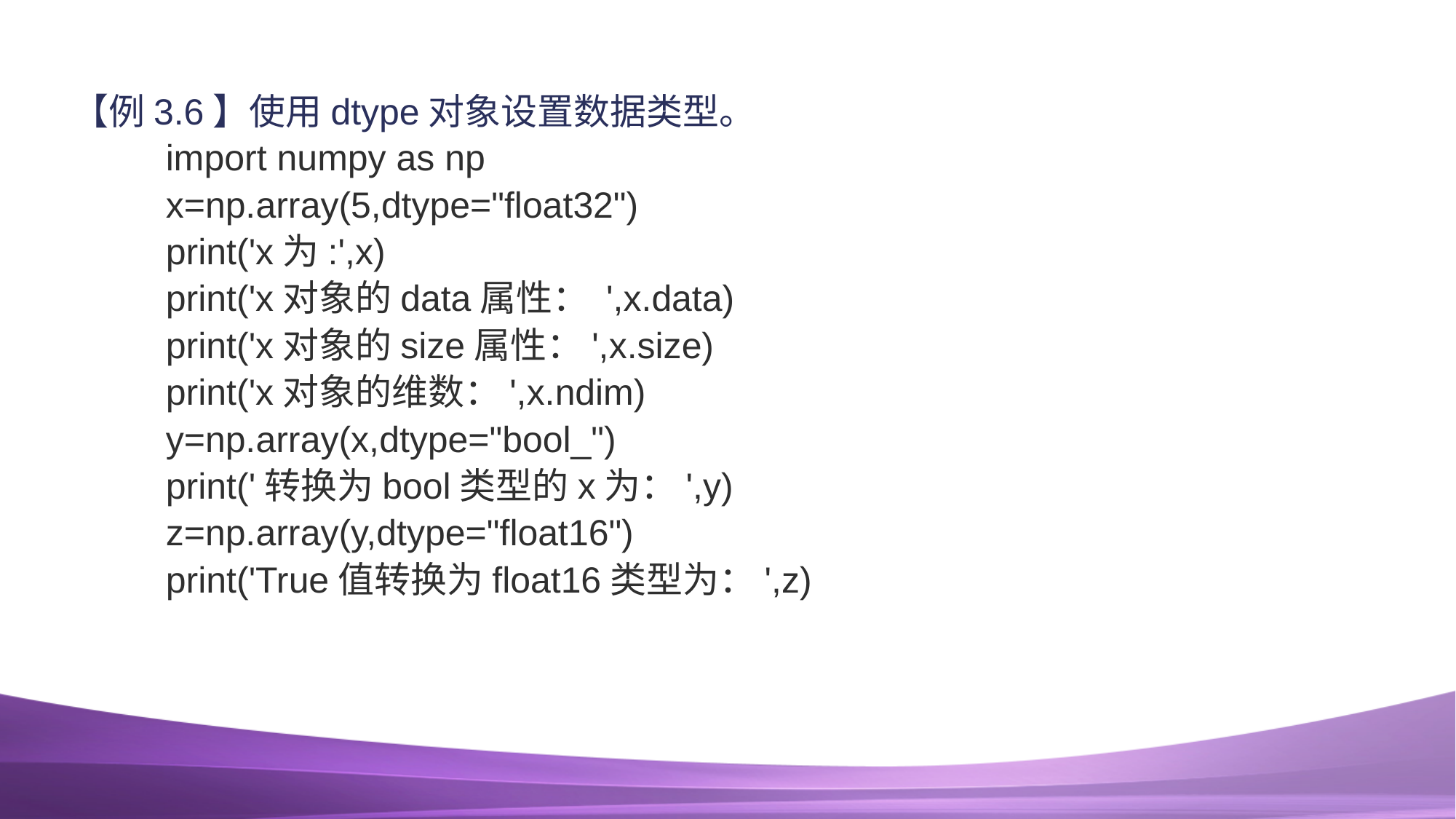

【例3.6】使用dtype对象设置数据类型。
import numpy as np
x=np.array(5,dtype="float32")
print('x为:',x)
print('x对象的data属性： ',x.data)
print('x对象的size属性：',x.size)
print('x对象的维数：',x.ndim)
y=np.array(x,dtype="bool_")
print('转换为bool类型的x为：',y)
z=np.array(y,dtype="float16")
print('True值转换为float16类型为：',z)